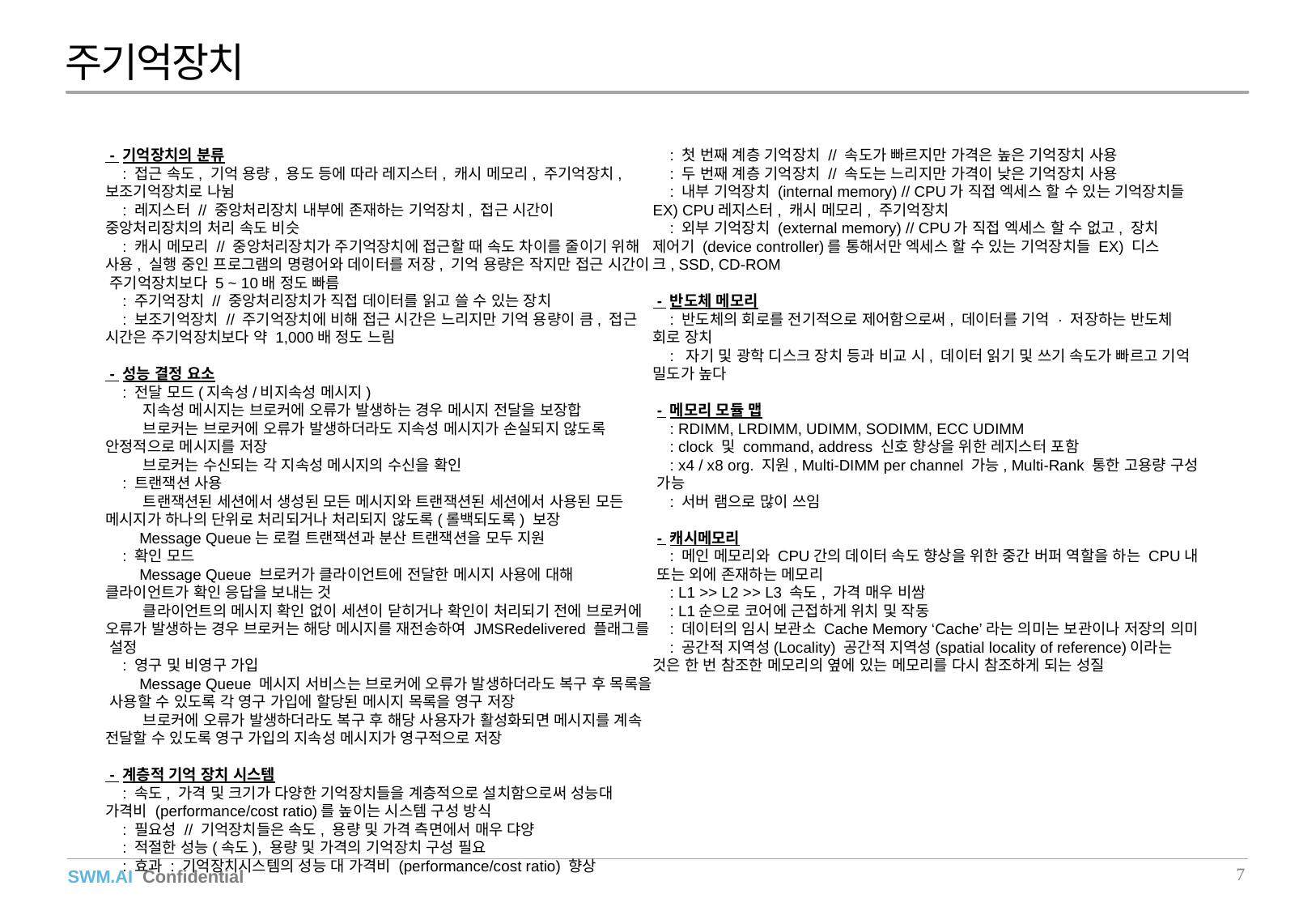

주기억장치
 - 기억장치의 분류
    : 접근 속도, 기억 용량, 용도 등에 따라 레지스터, 캐시 메모리, 주기억장치, 보조기억장치로 나뉨
    : 레지스터 // 중앙처리장치 내부에 존재하는 기억장치, 접근 시간이 중앙처리장치의 처리 속도 비슷
    : 캐시 메모리 // 중앙처리장치가 주기억장치에 접근할 때 속도 차이를 줄이기 위해 사용, 실행 중인 프로그램의 명령어와 데이터를 저장, 기억 용량은 작지만 접근 시간이 주기억장치보다 5 ~ 10배 정도 빠름
    : 주기억장치 // 중앙처리장치가 직접 데이터를 읽고 쓸 수 있는 장치
    : 보조기억장치 // 주기억장치에 비해 접근 시간은 느리지만 기억 용량이 큼, 접근 시간은 주기억장치보다 약 1,000배 정도 느림
 - 성능 결정 요소
    : 전달 모드(지속성/비지속성 메시지)
        지속성 메시지는 브로커에 오류가 발생하는 경우 메시지 전달을 보장합
        브로커는 브로커에 오류가 발생하더라도 지속성 메시지가 손실되지 않도록 안정적으로 메시지를 저장
        브로커는 수신되는 각 지속성 메시지의 수신을 확인
    : 트랜잭션 사용
        트랜잭션된 세션에서 생성된 모든 메시지와 트랜잭션된 세션에서 사용된 모든 메시지가 하나의 단위로 처리되거나 처리되지 않도록(롤백되도록) 보장
        Message Queue는 로컬 트랜잭션과 분산 트랜잭션을 모두 지원
    : 확인 모드
        Message Queue 브로커가 클라이언트에 전달한 메시지 사용에 대해 클라이언트가 확인 응답을 보내는 것
        클라이언트의 메시지 확인 없이 세션이 닫히거나 확인이 처리되기 전에 브로커에 오류가 발생하는 경우 브로커는 해당 메시지를 재전송하여 JMSRedelivered 플래그를 설정
    : 영구 및 비영구 가입
        Message Queue 메시지 서비스는 브로커에 오류가 발생하더라도 복구 후 목록을 사용할 수 있도록 각 영구 가입에 할당된 메시지 목록을 영구 저장
        브로커에 오류가 발생하더라도 복구 후 해당 사용자가 활성화되면 메시지를 계속 전달할 수 있도록 영구 가입의 지속성 메시지가 영구적으로 저장
 - 계층적 기억 장치 시스템
    : 속도, 가격 및 크기가 다양한 기억장치들을 계층적으로 설치함으로써 성능대 가격비 (performance/cost ratio)를 높이는 시스템 구성 방식
    : 필요성 // 기억장치들은 속도, 용량 및 가격 측면에서 매우 댜양
    : 적절한 성능(속도), 용량 및 가격의 기억장치 구성 필요
    : 효과 : 기억장치시스템의 성능 대 가격비 (performance/cost ratio) 향상
    : 첫 번째 계층 기억장치 // 속도가 빠르지만 가격은 높은 기억장치 사용
    : 두 번째 계층 기억장치 // 속도는 느리지만 가격이 낮은 기억장치 사용
    : 내부 기억장치 (internal memory) // CPU가 직접 엑세스 할 수 있는 기억장치들 EX) CPU레지스터, 캐시 메모리, 주기억장치
    : 외부 기억장치 (external memory) // CPU가 직접 엑세스 할 수 없고, 장치 제어기 (device controller)를 통해서만 엑세스 할 수 있는 기억장치들 EX) 디스크, SSD, CD-ROM
 - 반도체 메모리
    : 반도체의 회로를 전기적으로 제어함으로써, 데이터를 기억 · 저장하는 반도체 회로 장치
    :  자기 및 광학 디스크 장치 등과 비교 시, 데이터 읽기 및 쓰기 속도가 빠르고 기억 밀도가 높다
 - 메모리 모듈 맵
    : RDIMM, LRDIMM, UDIMM, SODIMM, ECC UDIMM
    : clock 및 command, address 신호 향상을 위한 레지스터 포함
    : x4 / x8 org. 지원, Multi-DIMM per channel 가능, Multi-Rank 통한 고용량 구성 가능
    : 서버 램으로 많이 쓰임
 - 캐시메모리
    : 메인 메모리와 CPU간의 데이터 속도 향상을 위한 중간 버퍼 역할을 하는 CPU내 또는 외에 존재하는 메모리
    : L1 >> L2 >> L3 속도, 가격 매우 비쌈
    : L1순으로 코어에 근접하게 위치 및 작동
    : 데이터의 임시 보관소 Cache Memory ‘Cache’라는 의미는 보관이나 저장의 의미
    : 공간적 지역성(Locality) 공간적 지역성(spatial locality of reference)이라는 것은 한 번 참조한 메모리의 옆에 있는 메모리를 다시 참조하게 되는 성질
7